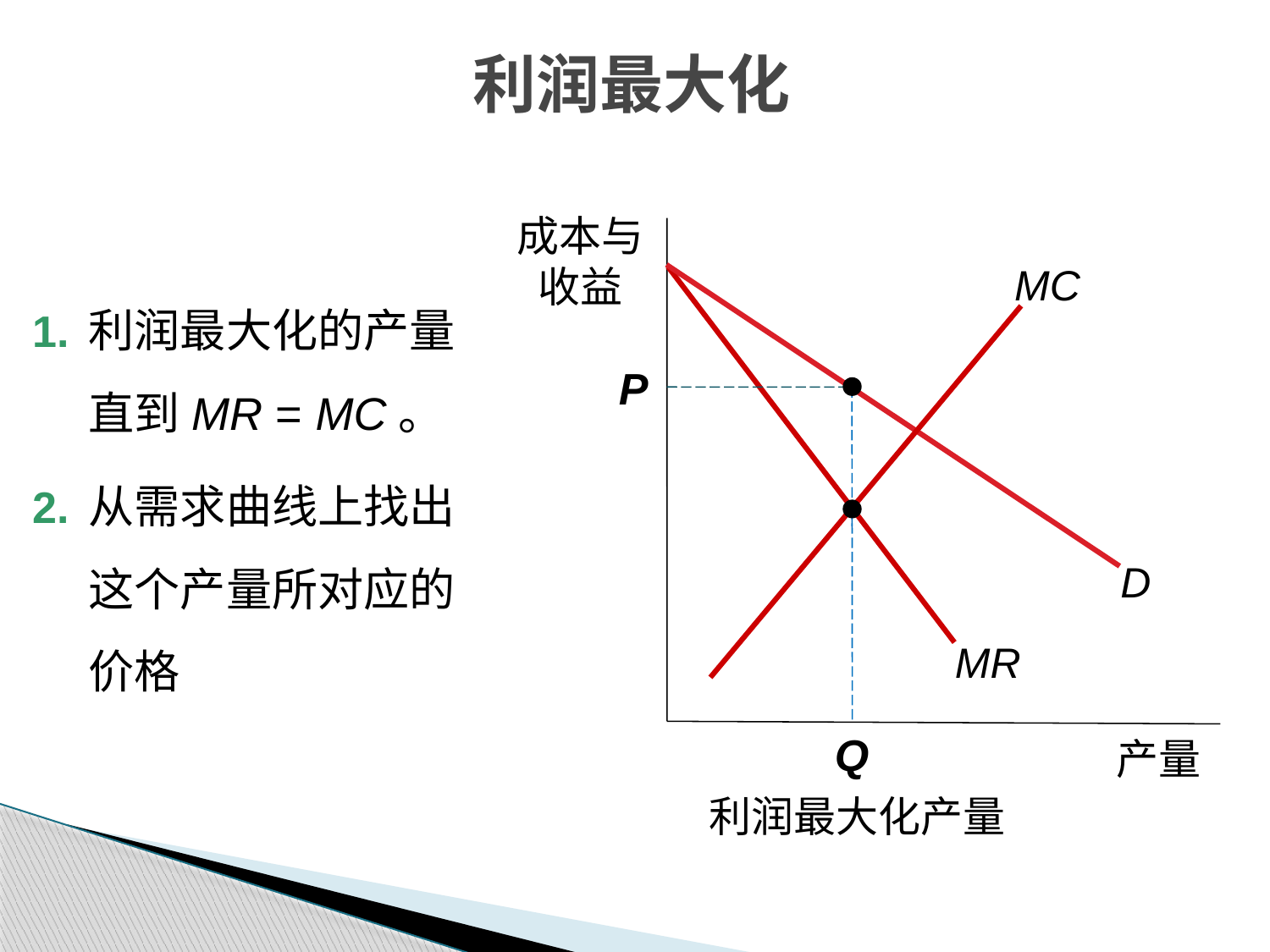

利润最大化
成本与收益

产量
MC

D

MR
1.	利润最大化的产量直到MR = MC。
2.	从需求曲线上找出这个产量所对应的价格
P

Q
利润最大化产量